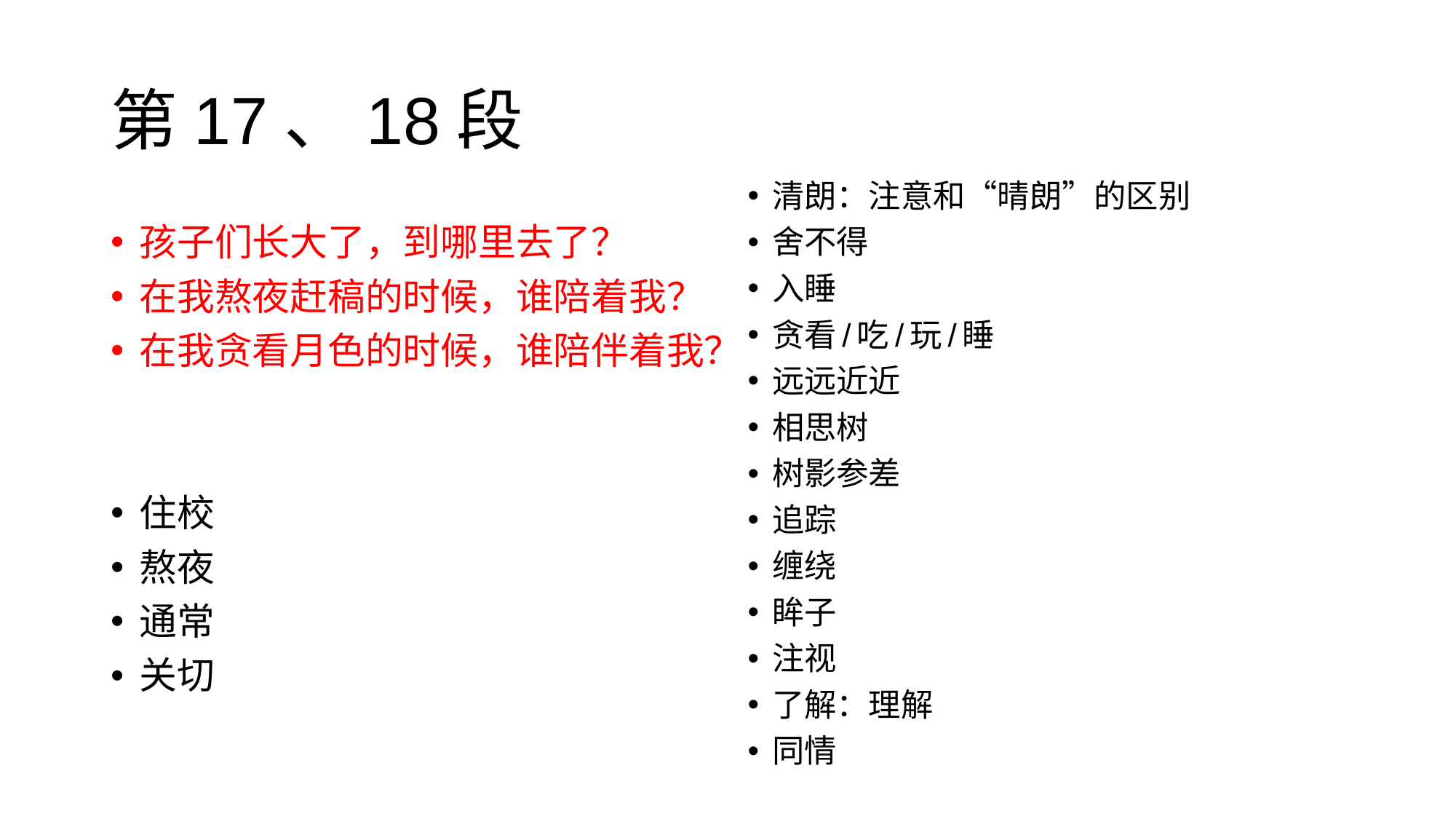

# 第17、18段
清朗：注意和“晴朗”的区别
舍不得
入睡
贪看/吃/玩/睡
远远近近
相思树
树影参差
追踪
缠绕
眸子
注视
了解：理解
同情
孩子们长大了，到哪里去了？
在我熬夜赶稿的时候，谁陪着我？
在我贪看月色的时候，谁陪伴着我？

住校
熬夜
通常
关切